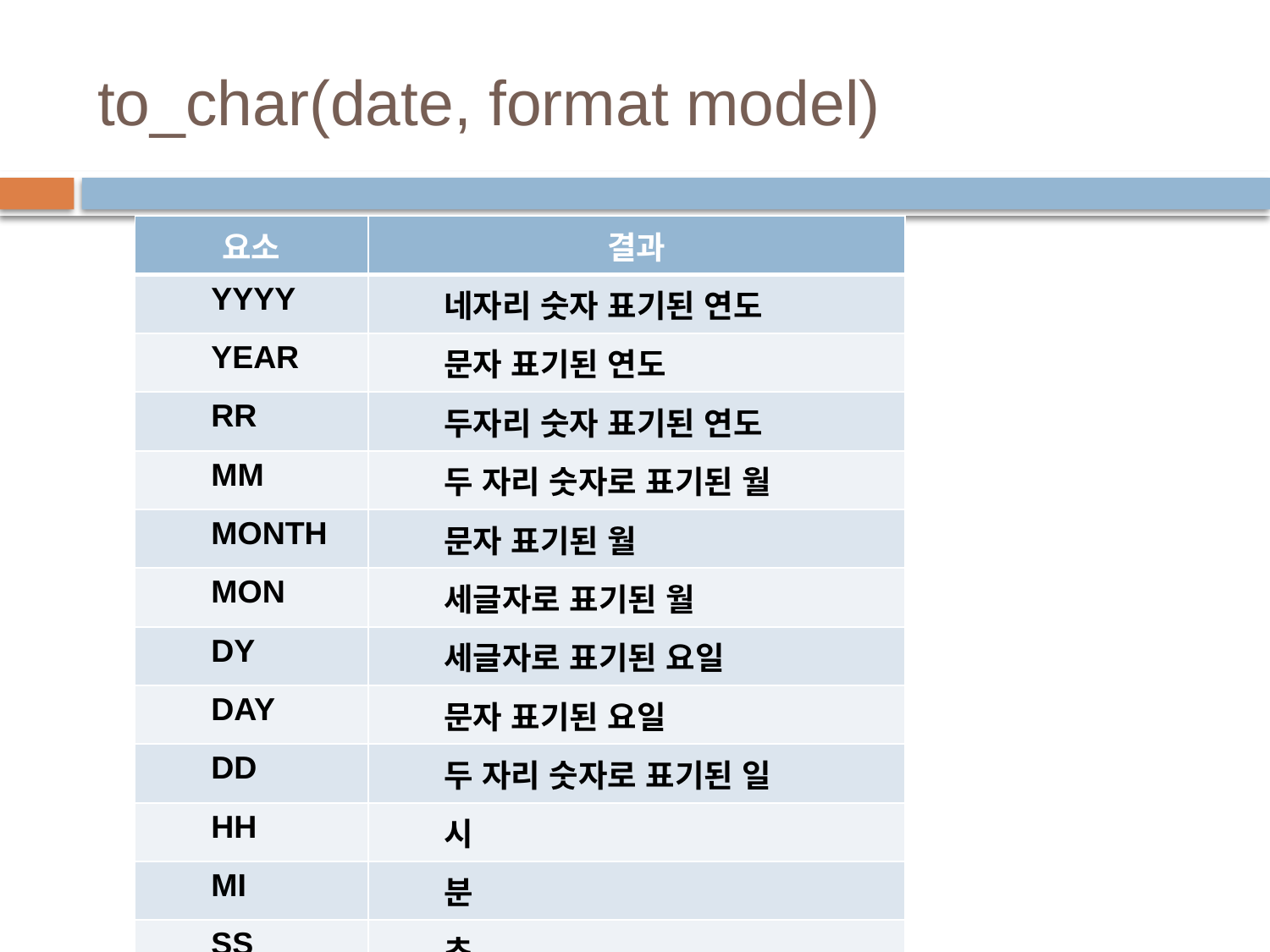

# to_char(date, format model)
| 요소 | 결과 |
| --- | --- |
| YYYY | 네자리 숫자 표기된 연도 |
| YEAR | 문자 표기된 연도 |
| RR | 두자리 숫자 표기된 연도 |
| MM | 두 자리 숫자로 표기된 월 |
| MONTH | 문자 표기된 월 |
| MON | 세글자로 표기된 월 |
| DY | 세글자로 표기된 요일 |
| DAY | 문자 표기된 요일 |
| DD | 두 자리 숫자로 표기된 일 |
| HH | 시 |
| MI | 분 |
| SS | 초 |
| AM | 오전(후) |